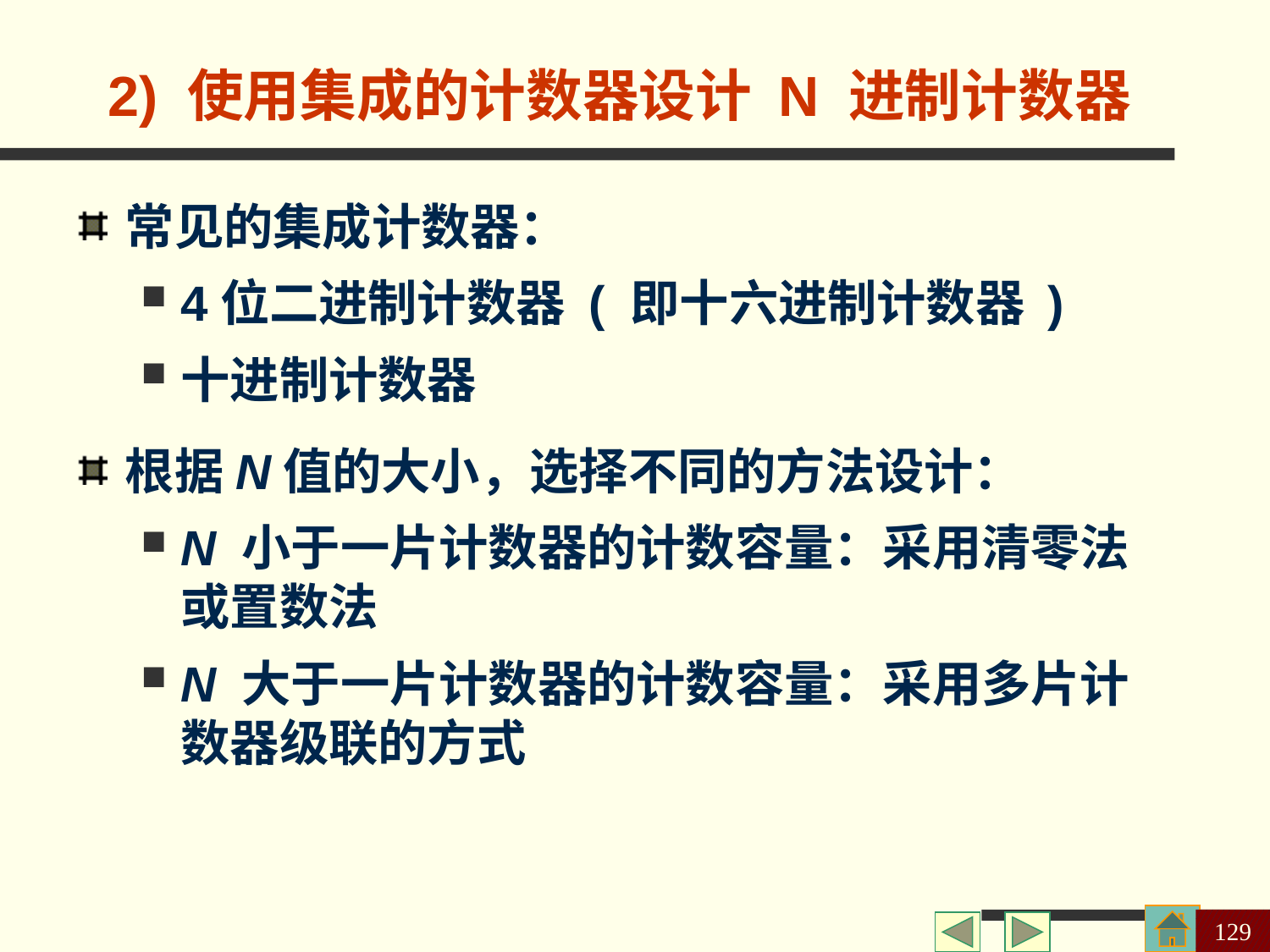

2) 使用集成的计数器设计 N 进制计数器
常见的集成计数器：
4位二进制计数器 ( 即十六进制计数器 )
十进制计数器
根据N值的大小，选择不同的方法设计：
N 小于一片计数器的计数容量：采用清零法或置数法
N 大于一片计数器的计数容量：采用多片计数器级联的方式
129